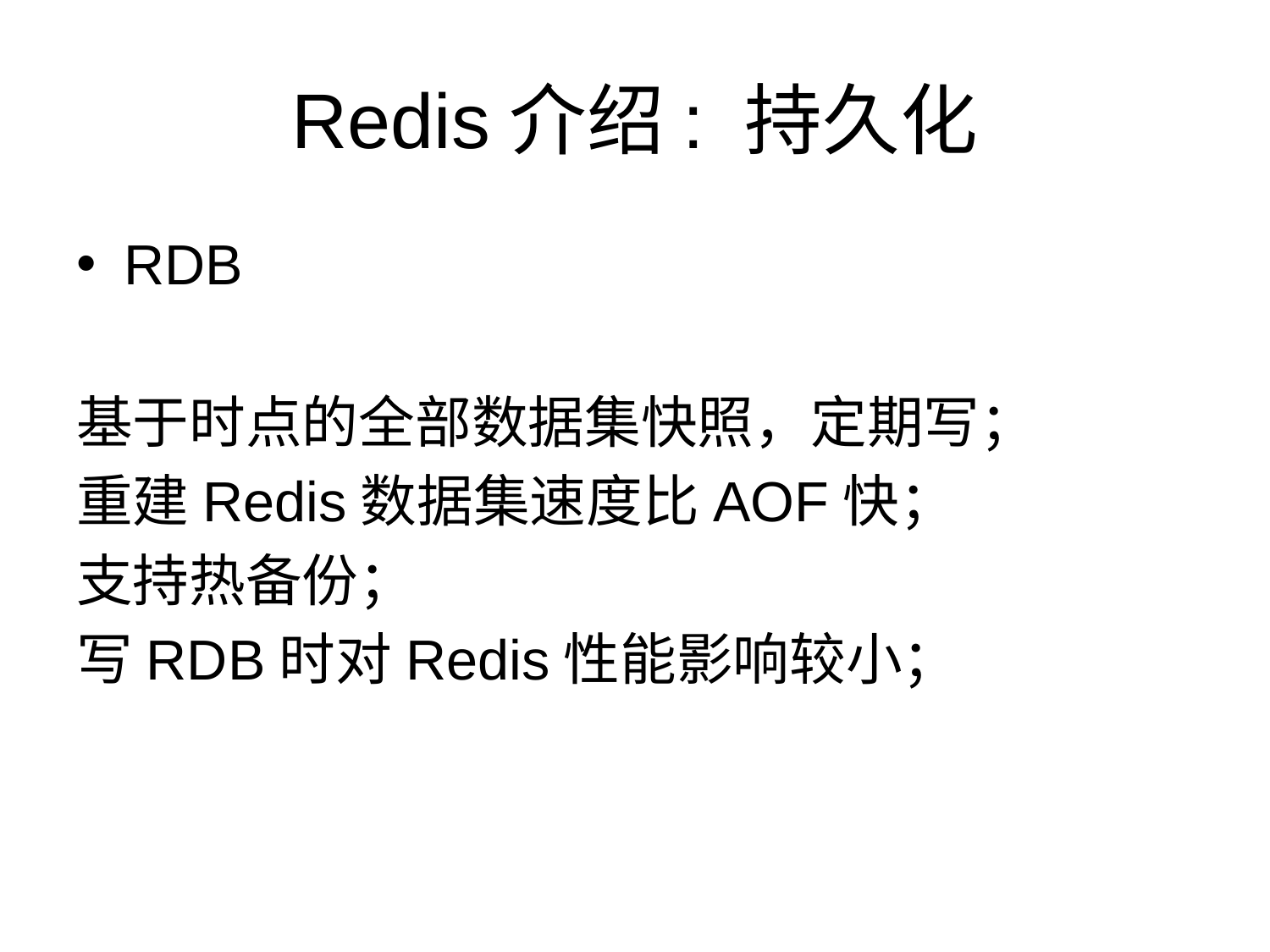

# Redis介绍: 持久化
RDB

基于时点的全部数据集快照，定期写；
重建Redis数据集速度比AOF快；
支持热备份；
写RDB时对Redis性能影响较小；